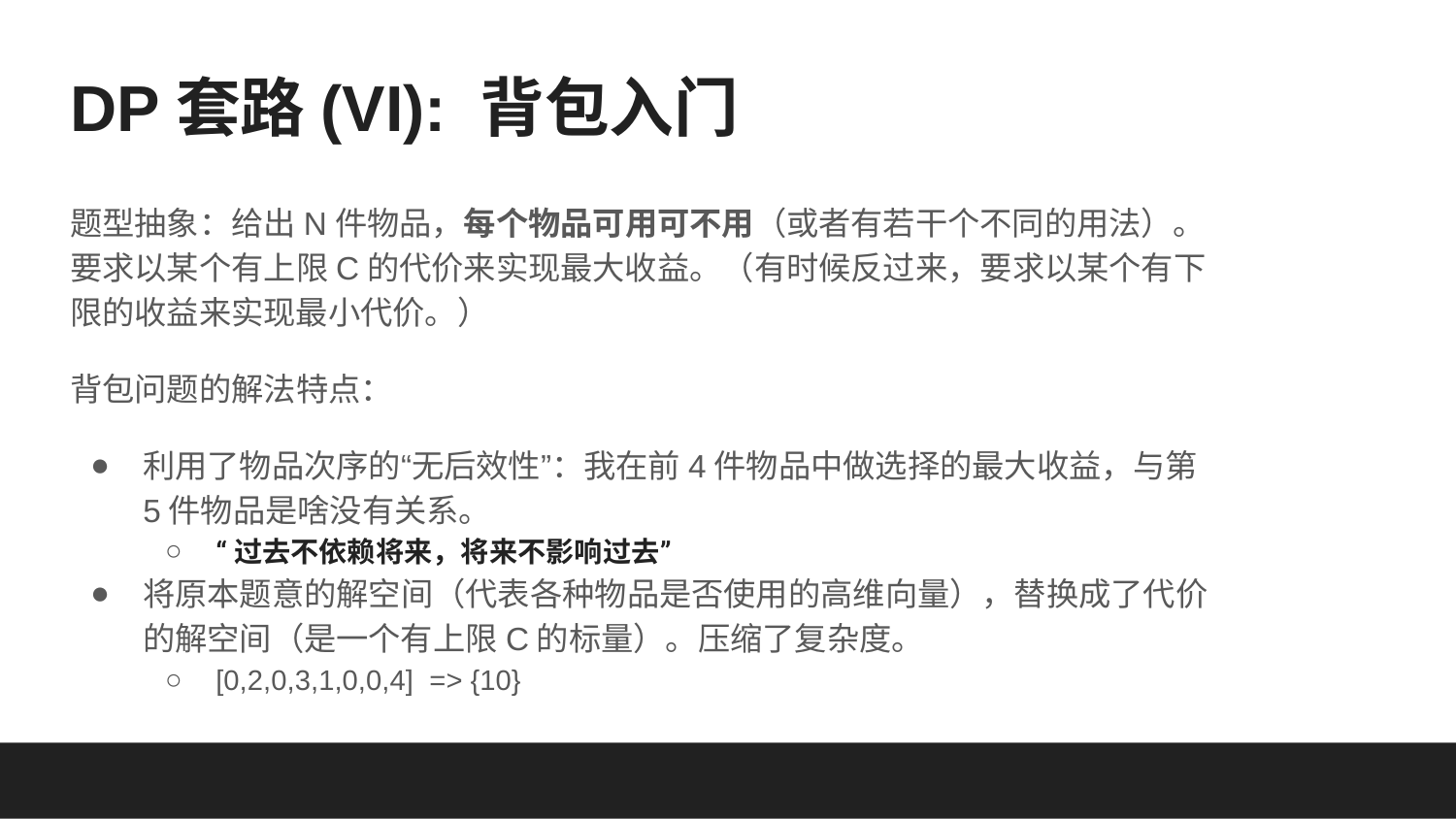

# DP套路(VI): 背包入门
题型抽象：给出N件物品，每个物品可用可不用（或者有若干个不同的用法）。要求以某个有上限C的代价来实现最大收益。（有时候反过来，要求以某个有下限的收益来实现最小代价。）
背包问题的解法特点：
利用了物品次序的“无后效性”：我在前4件物品中做选择的最大收益，与第5件物品是啥没有关系。
“过去不依赖将来，将来不影响过去”
将原本题意的解空间（代表各种物品是否使用的高维向量），替换成了代价的解空间（是一个有上限C的标量）。压缩了复杂度。
[0,2,0,3,1,0,0,4]  => {10}